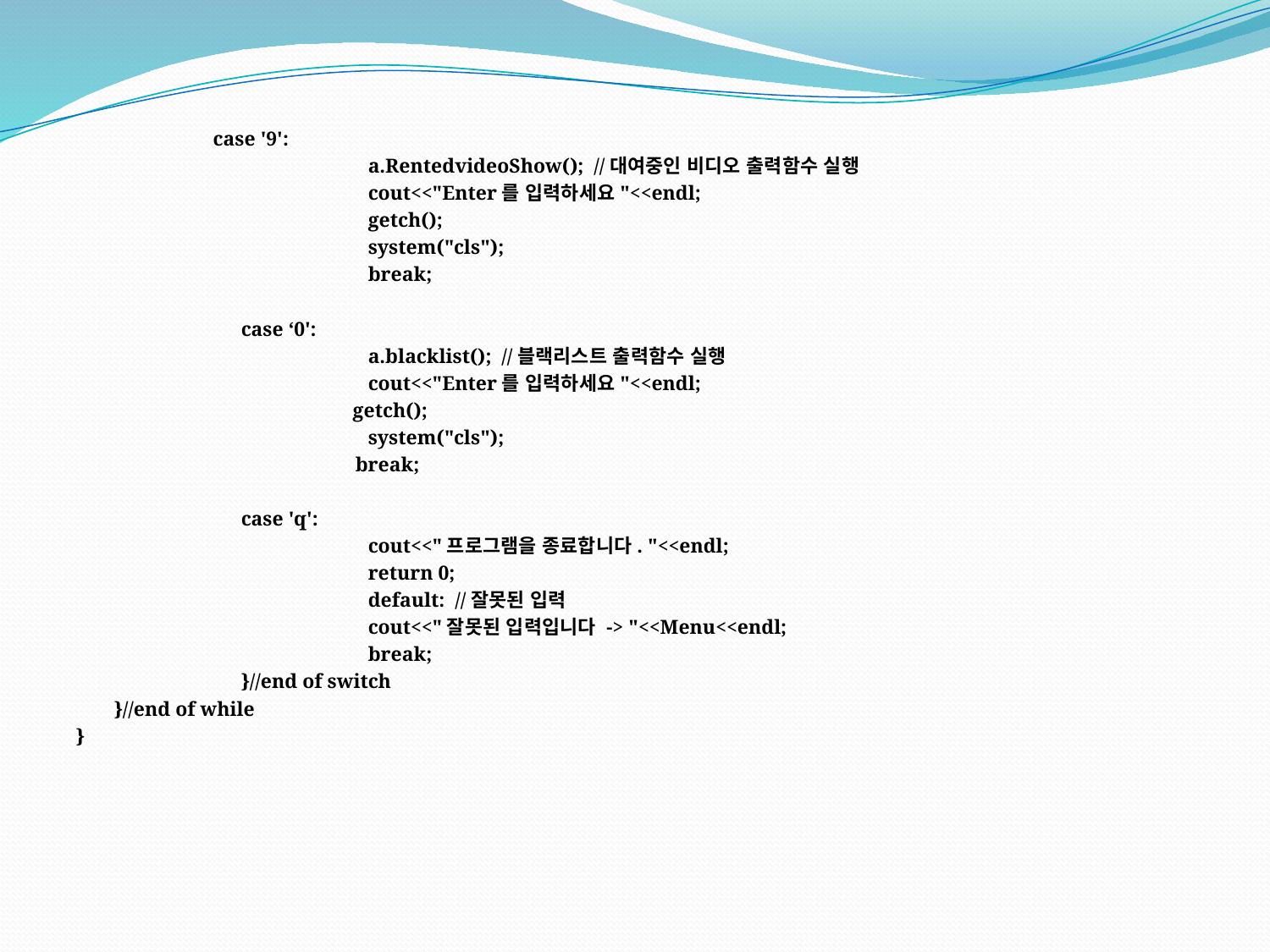

case '9':
			a.RentedvideoShow();  //대여중인 비디오 출력함수 실행
			cout<<"Enter를 입력하세요"<<endl;
			getch();
			system("cls");
			break;

		case ‘0':
			a.blacklist();  //블랙리스트 출력함수 실행
			cout<<"Enter를 입력하세요"<<endl;
	                                               getch();
			system("cls");
                                                       break;

		case 'q':
			cout<<"프로그램을 종료합니다. "<<endl;
			return 0;
			default:  //잘못된 입력
			cout<<"잘못된 입력입니다 -> "<<Menu<<endl;
			break;
		}//end of switch
	}//end of while
}